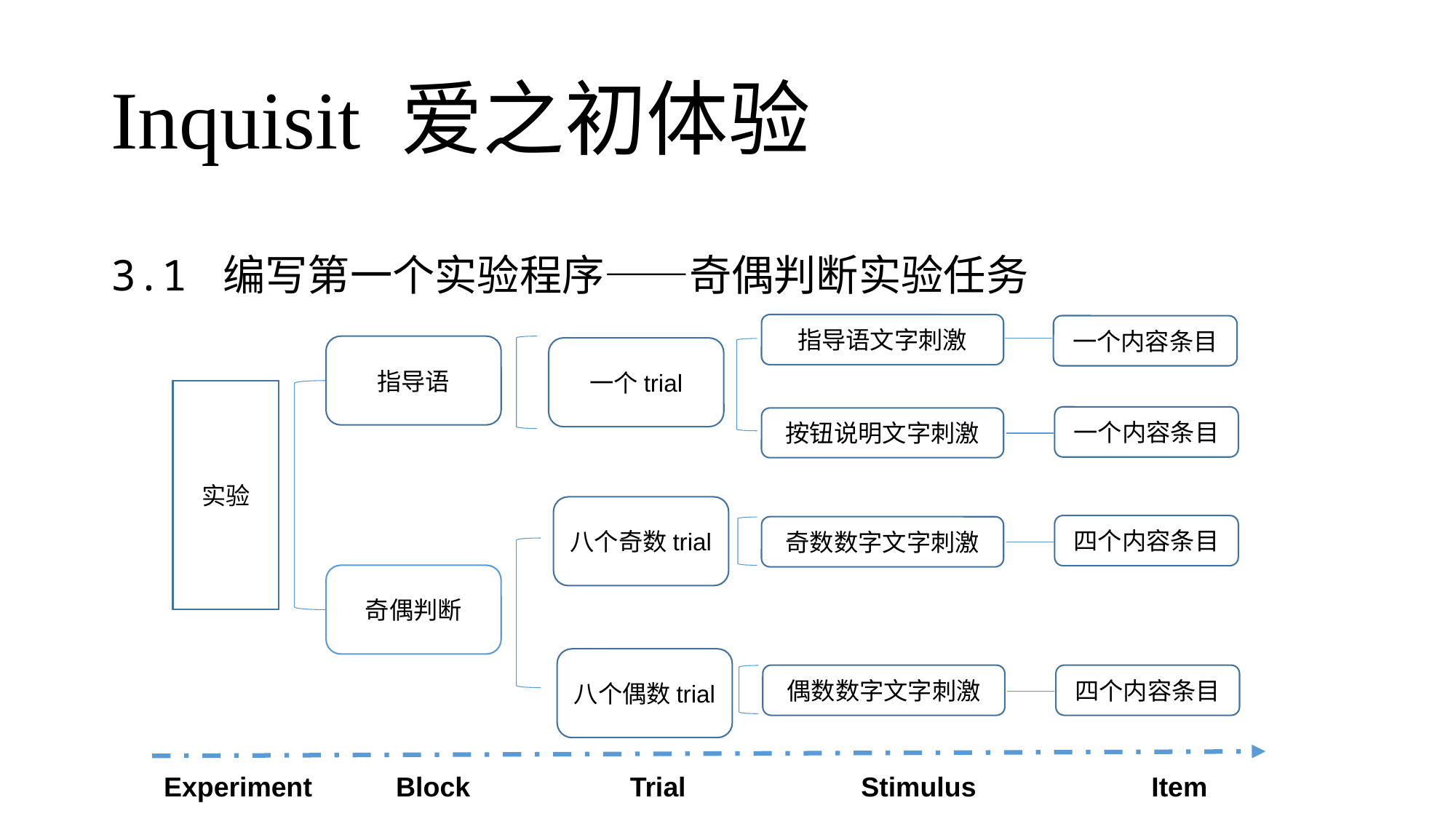

# Inquisit 爱之初体验
3.1 编写第一个实验程序——奇偶判断实验任务
指导语文字刺激
一个内容条目
指导语

一个trial

实验

一个内容条目
按钮说明文字刺激
八个奇数trial
四个内容条目
奇数数字文字刺激

奇偶判断
八个偶数trial
偶数数字文字刺激
四个内容条目

Experiment           Block                     Trial                       Stimulus                       Item